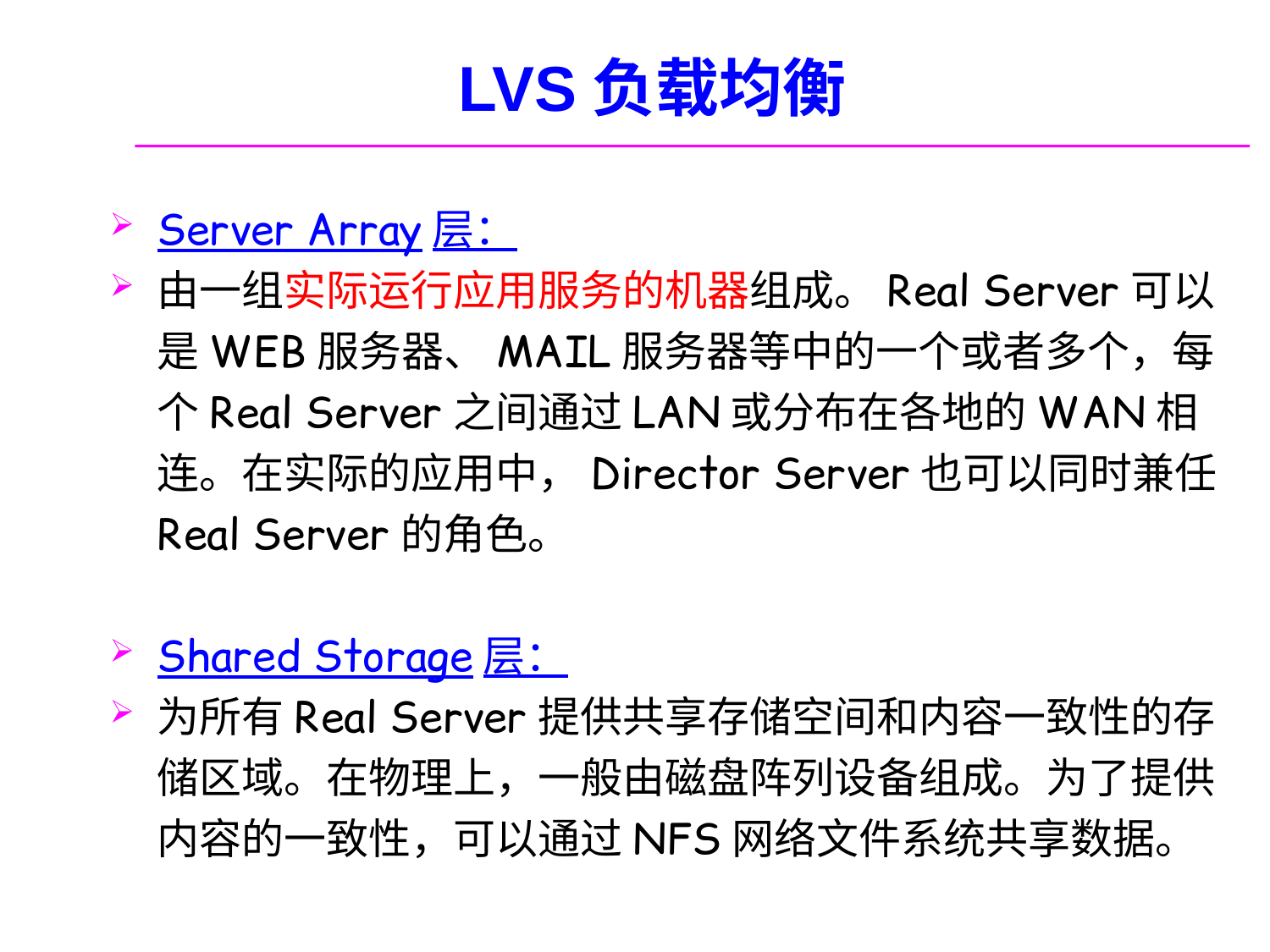

# LVS负载均衡
Server Array层：
由一组实际运行应用服务的机器组成。Real Server可以是WEB服务器、MAIL服务器等中的一个或者多个，每个Real Server之间通过LAN或分布在各地的WAN相连。在实际的应用中，Director Server也可以同时兼任Real Server的角色。

Shared Storage层：
为所有Real Server提供共享存储空间和内容一致性的存储区域。在物理上，一般由磁盘阵列设备组成。为了提供内容的一致性，可以通过NFS网络文件系统共享数据。
89